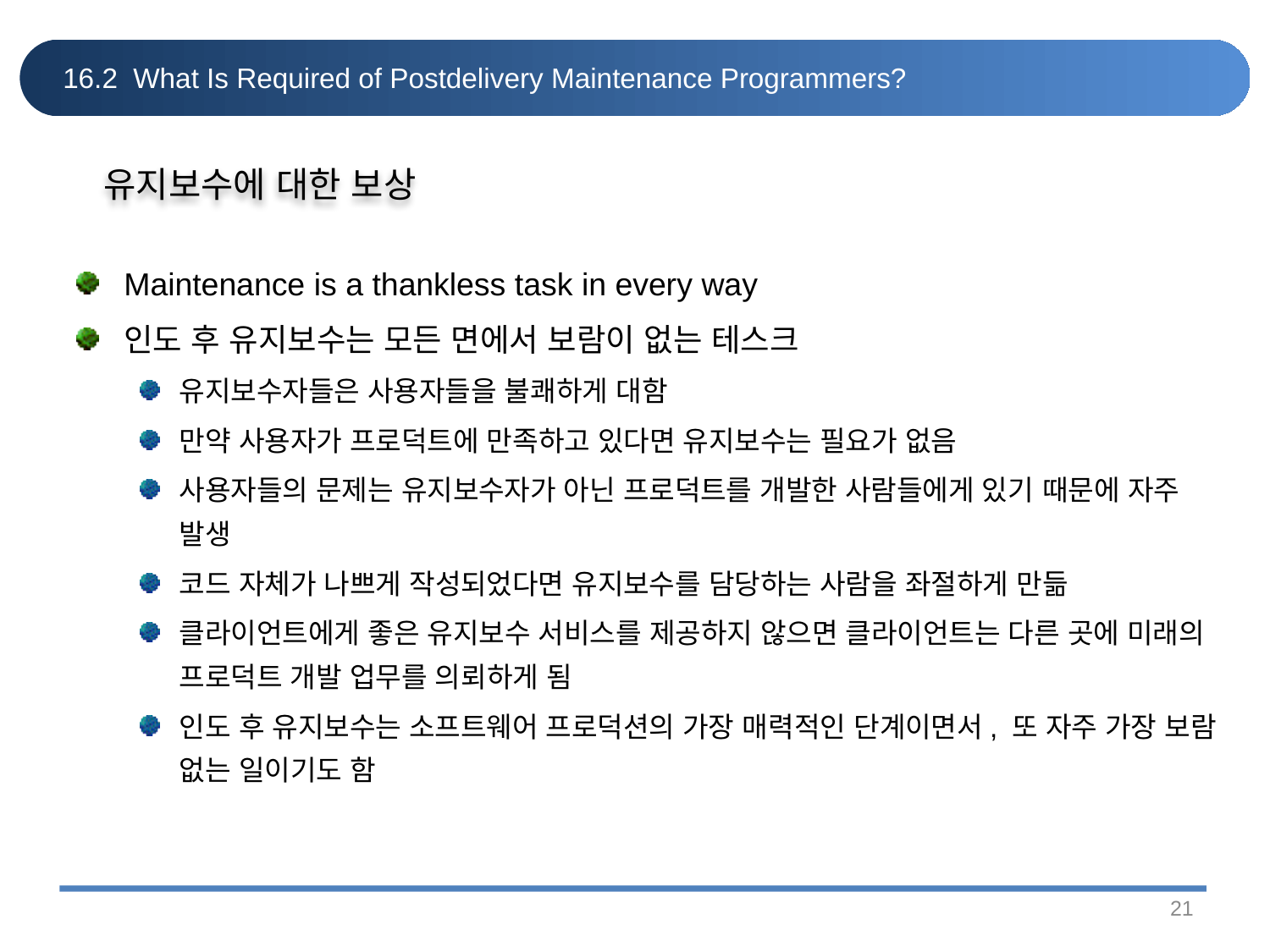

# 16.2  What Is Required of Postdelivery Maintenance Programmers?
유지보수에 대한 보상
Maintenance is a thankless task in every way
인도 후 유지보수는 모든 면에서 보람이 없는 테스크
유지보수자들은 사용자들을 불쾌하게 대함
만약 사용자가 프로덕트에 만족하고 있다면 유지보수는 필요가 없음
사용자들의 문제는 유지보수자가 아닌 프로덕트를 개발한 사람들에게 있기 때문에 자주 발생
코드 자체가 나쁘게 작성되었다면 유지보수를 담당하는 사람을 좌절하게 만듦
클라이언트에게 좋은 유지보수 서비스를 제공하지 않으면 클라이언트는 다른 곳에 미래의 프로덕트 개발 업무를 의뢰하게 됨
인도 후 유지보수는 소프트웨어 프로덕션의 가장 매력적인 단계이면서, 또 자주 가장 보람 없는 일이기도 함
21